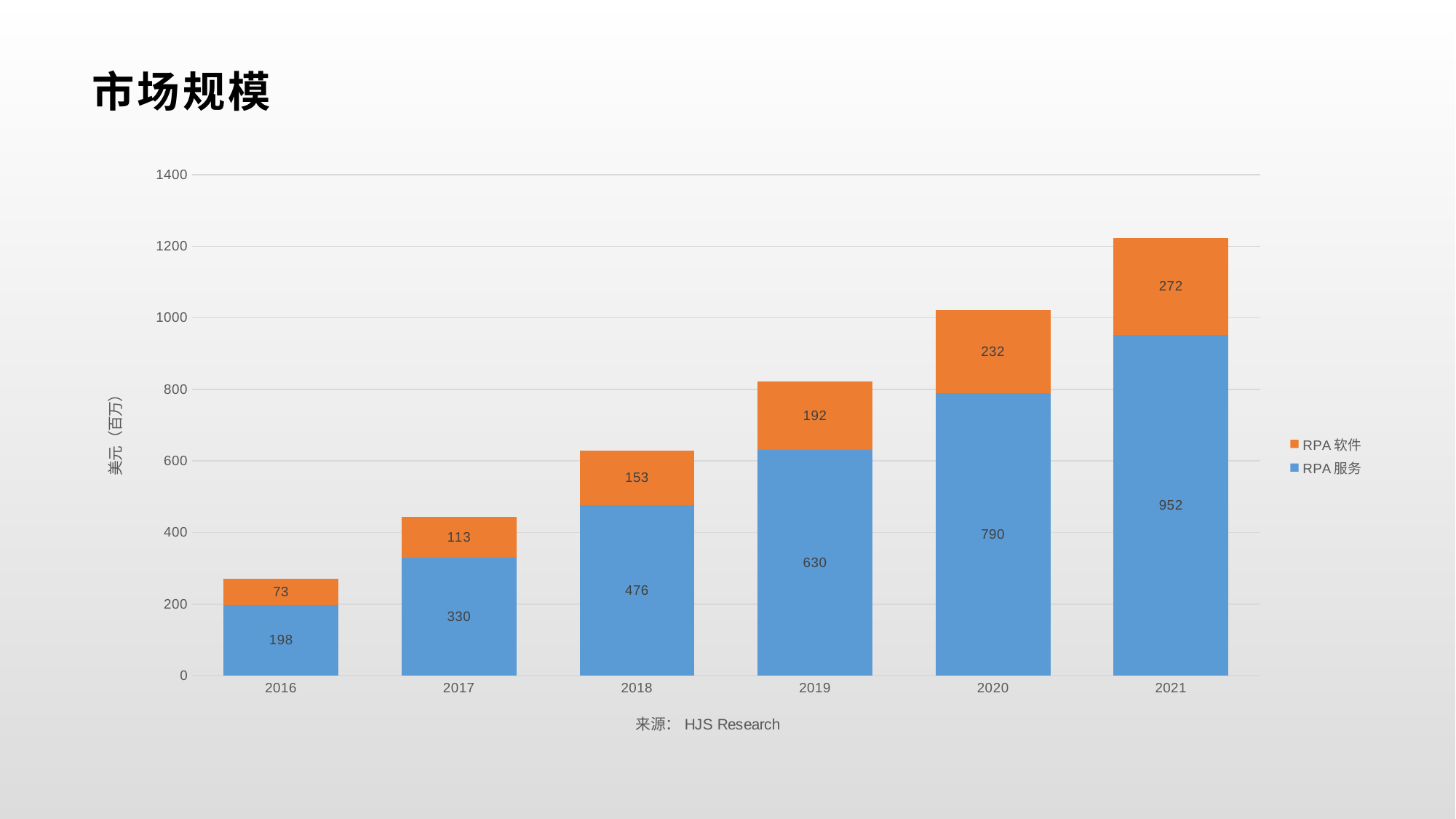

# 市场规模

### Chart

| Category | RPA服务 | RPA软件 |
|---|---|---|
| 2016 | 198.0 | 73.0 |
| 2017 | 330.0 | 113.0 |
| 2018 | 476.0 | 153.0 |
| 2019 | 630.0 | 192.0 |
| 2020 | 790.0 | 232.0 |
| 2021 | 952.0 | 272.0 |